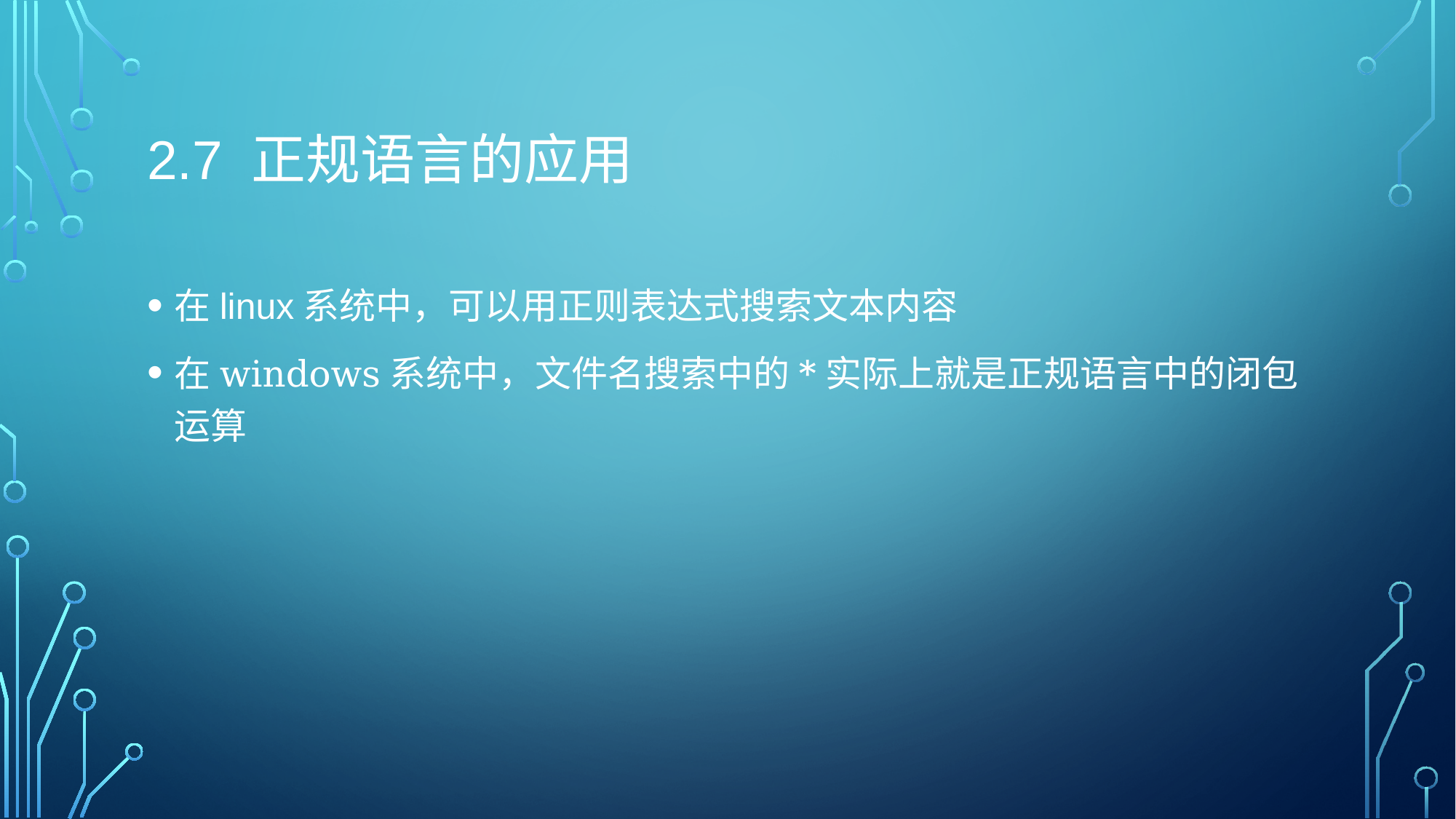

# 2.7 正规语言的应用
在linux系统中，可以用正则表达式搜索文本内容
在windows系统中，文件名搜索中的*实际上就是正规语言中的闭包运算